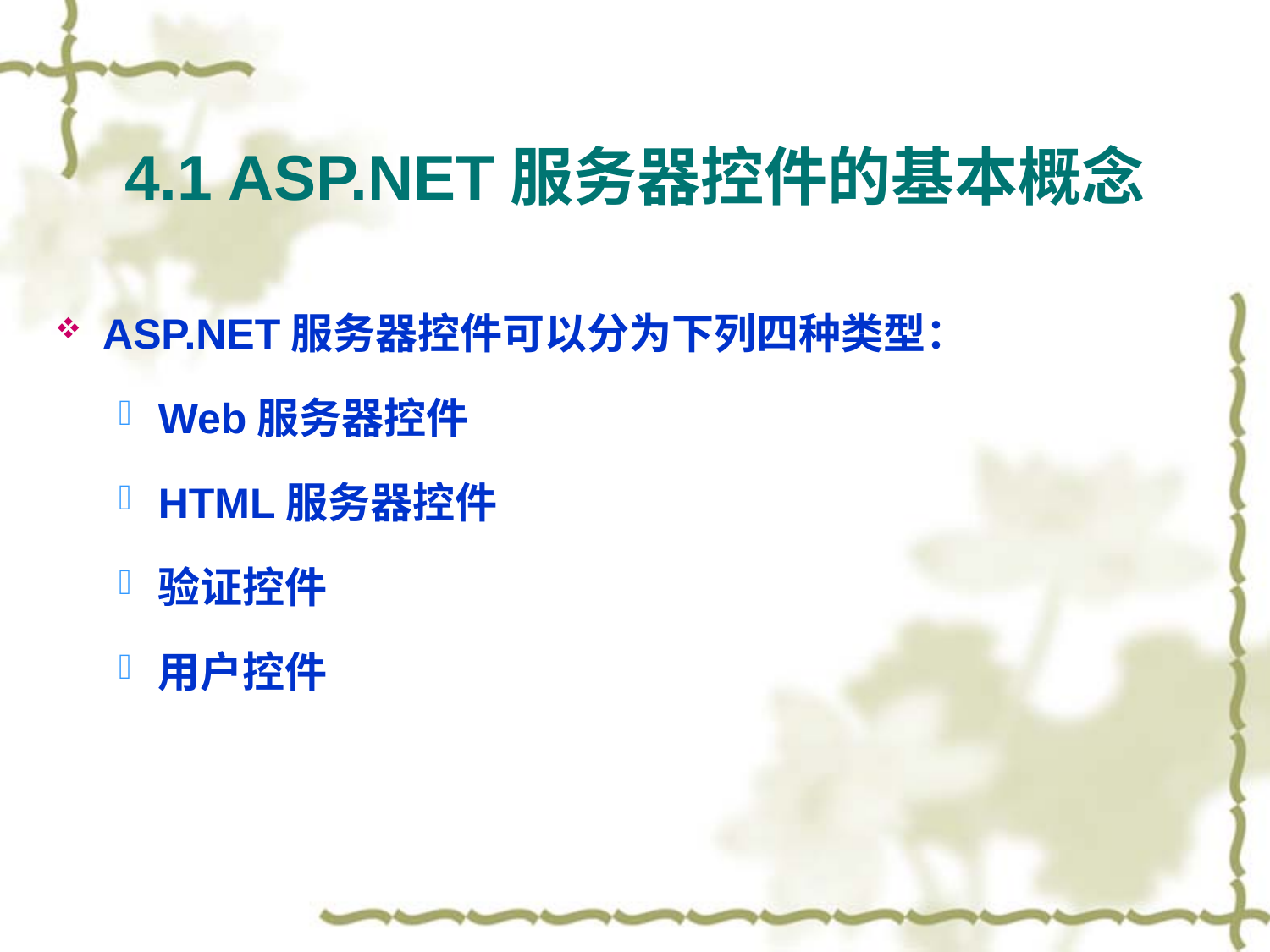

# 4.1 ASP.NET服务器控件的基本概念
ASP.NET服务器控件可以分为下列四种类型：
Web服务器控件
HTML服务器控件
验证控件
用户控件